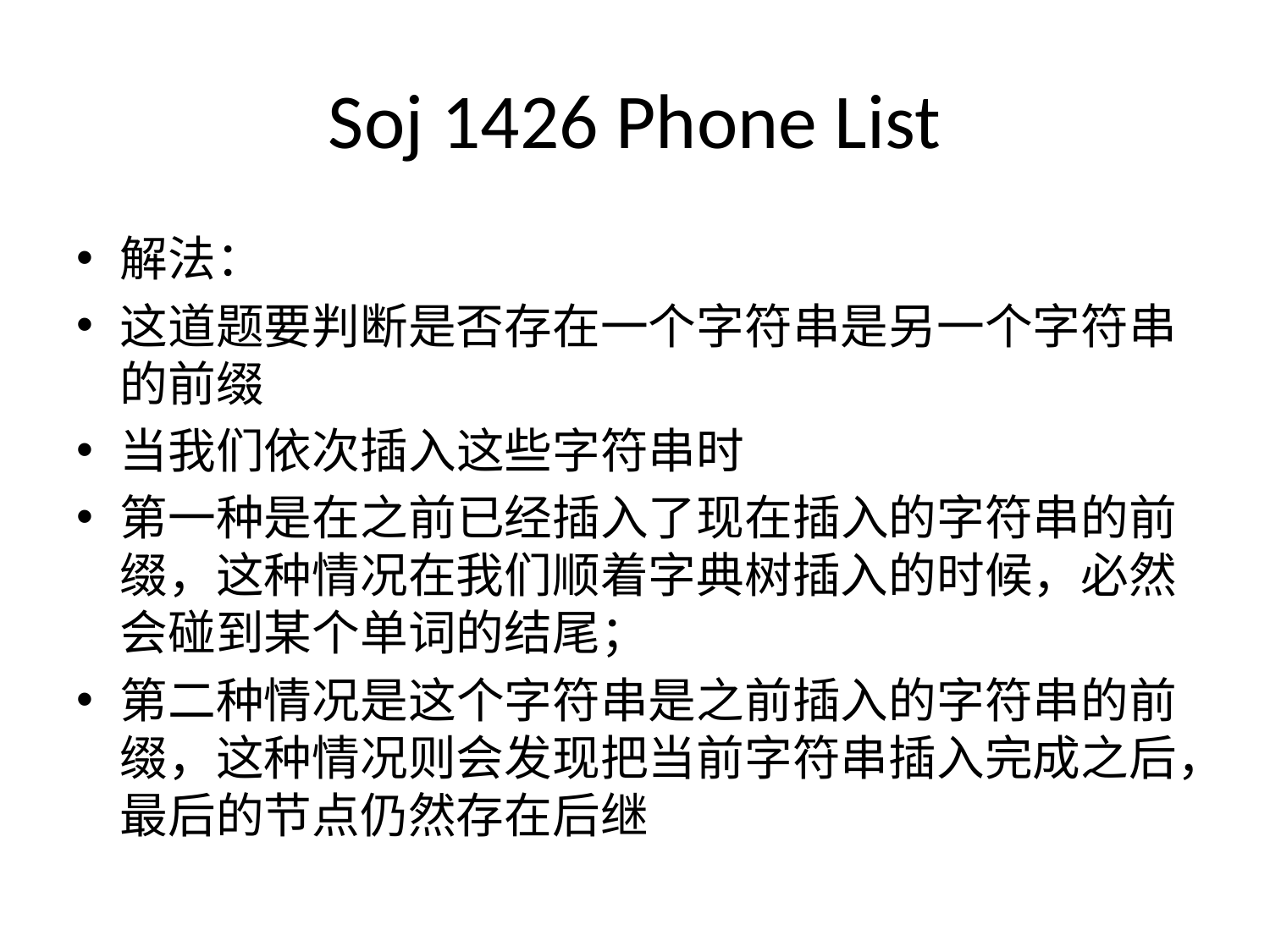

# Soj 1426 Phone List
解法：
这道题要判断是否存在一个字符串是另一个字符串的前缀
当我们依次插入这些字符串时
第一种是在之前已经插入了现在插入的字符串的前缀，这种情况在我们顺着字典树插入的时候，必然会碰到某个单词的结尾；
第二种情况是这个字符串是之前插入的字符串的前缀，这种情况则会发现把当前字符串插入完成之后，最后的节点仍然存在后继